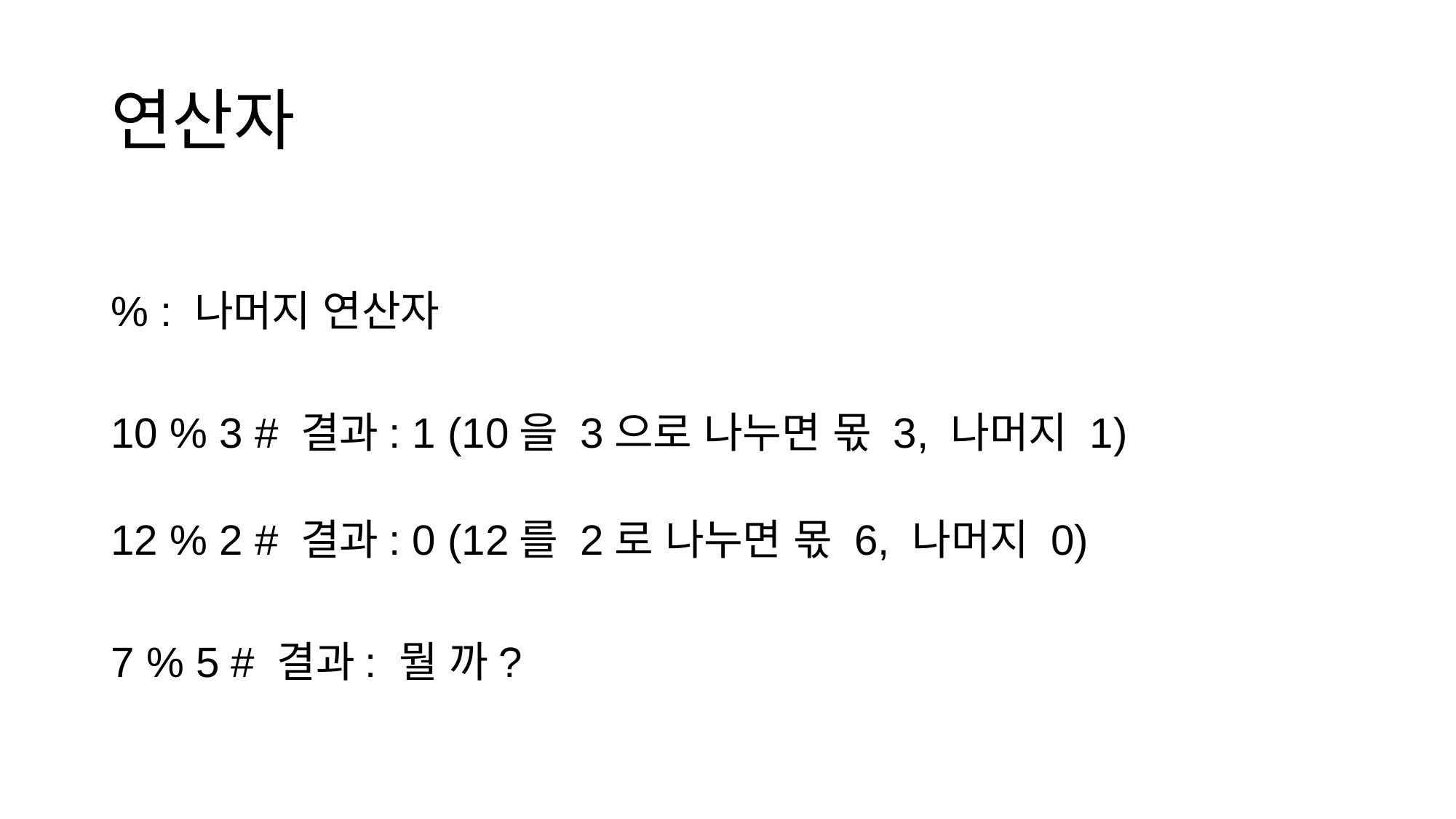

# 연산자

% : 나머지 연산자

10 % 3 # 결과: 1 (10을 3으로 나누면 몫 3, 나머지 1)
12 % 2 # 결과: 0 (12를 2로 나누면 몫 6, 나머지 0)

7 % 5 # 결과: 뭘 까?